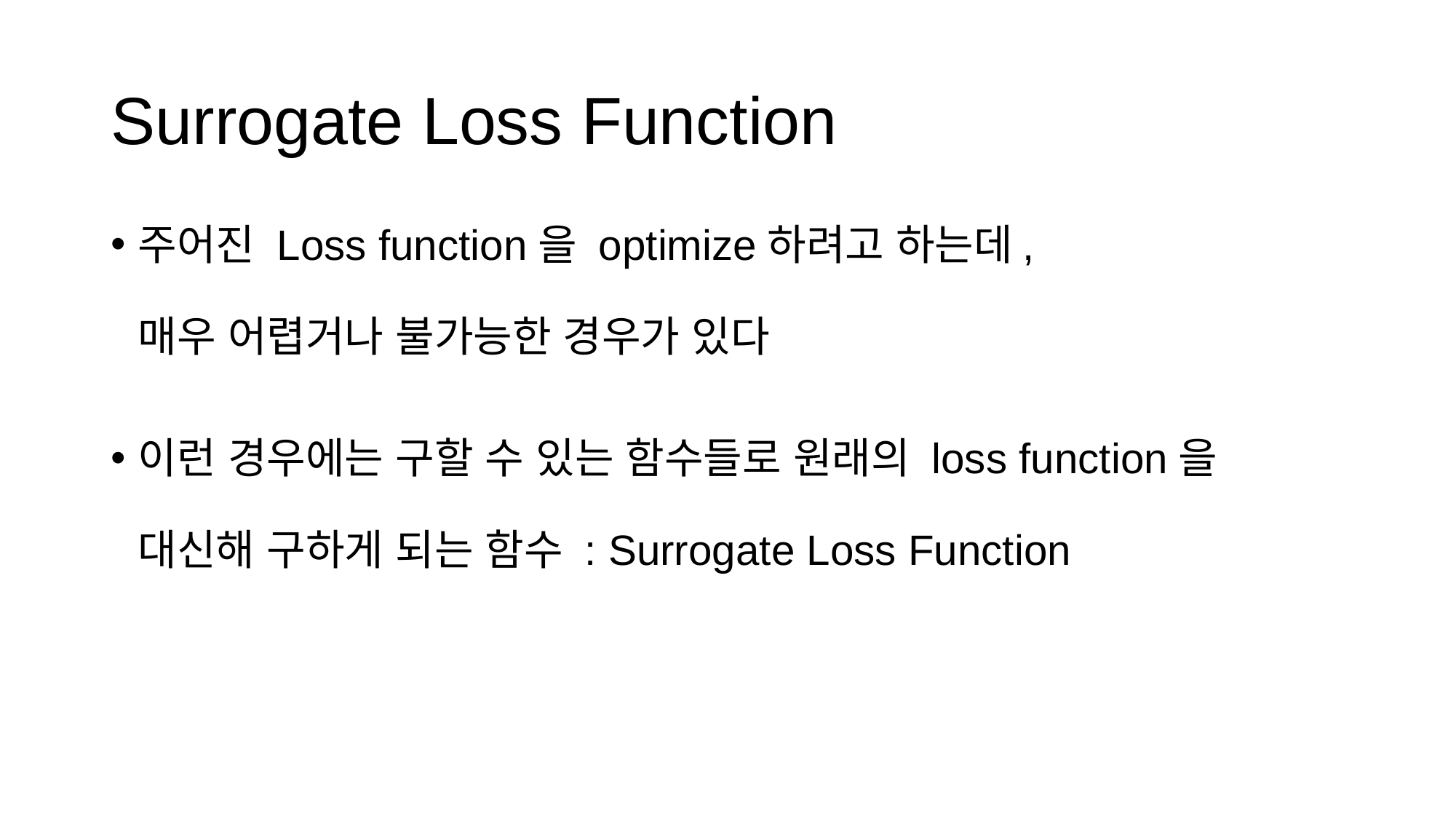

# Surrogate Loss Function
주어진 Loss function을 optimize하려고 하는데,
매우 어렵거나 불가능한 경우가 있다

이런 경우에는 구할 수 있는 함수들로 원래의 loss function을
대신해 구하게 되는 함수 : Surrogate Loss Function